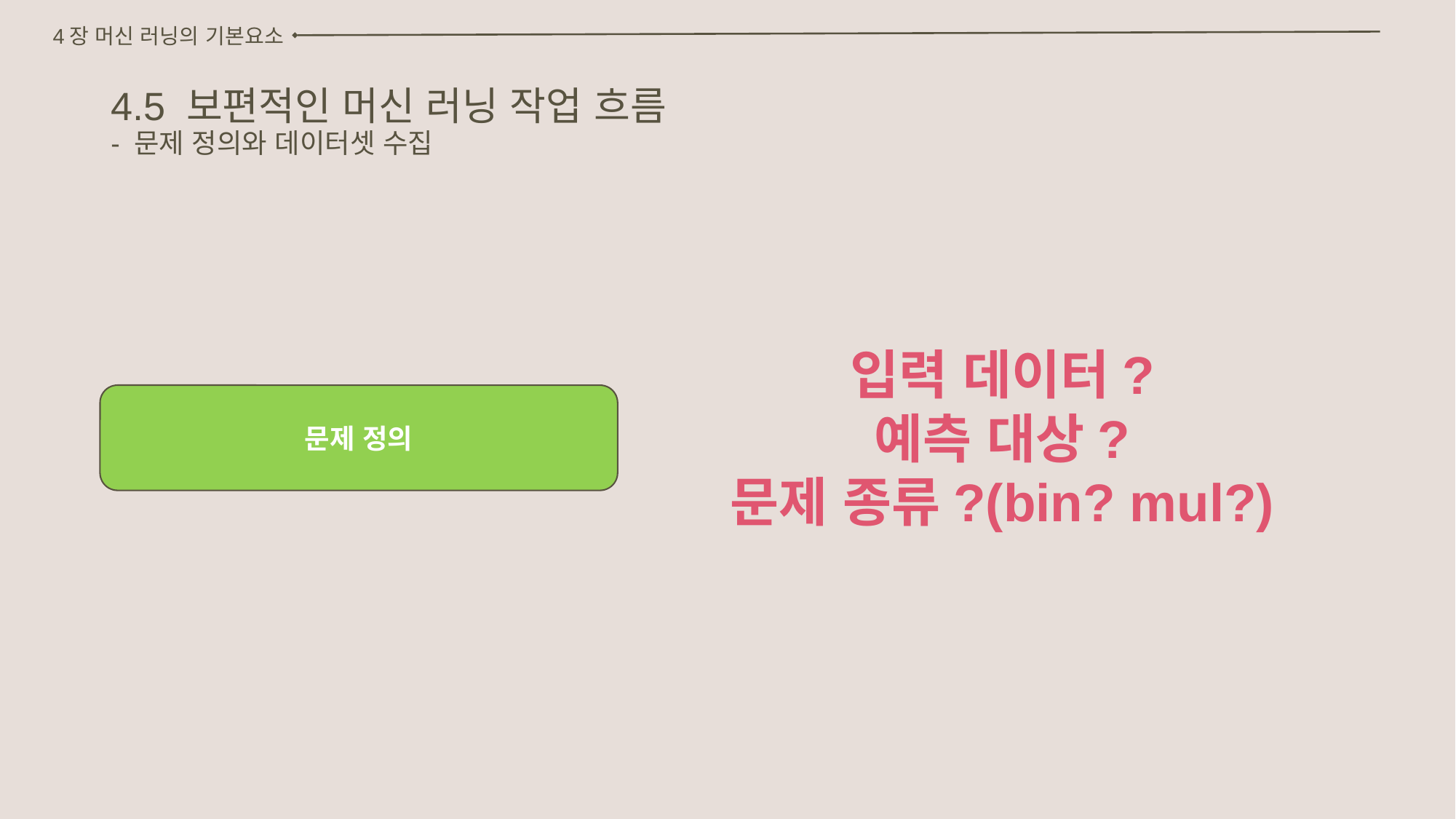

4장 머신 러닝의 기본요소
# 4.5 보편적인 머신 러닝 작업 흐름 - 문제 정의와 데이터셋 수집
입력 데이터?
예측 대상?
문제 종류?(bin? mul?)
문제 정의